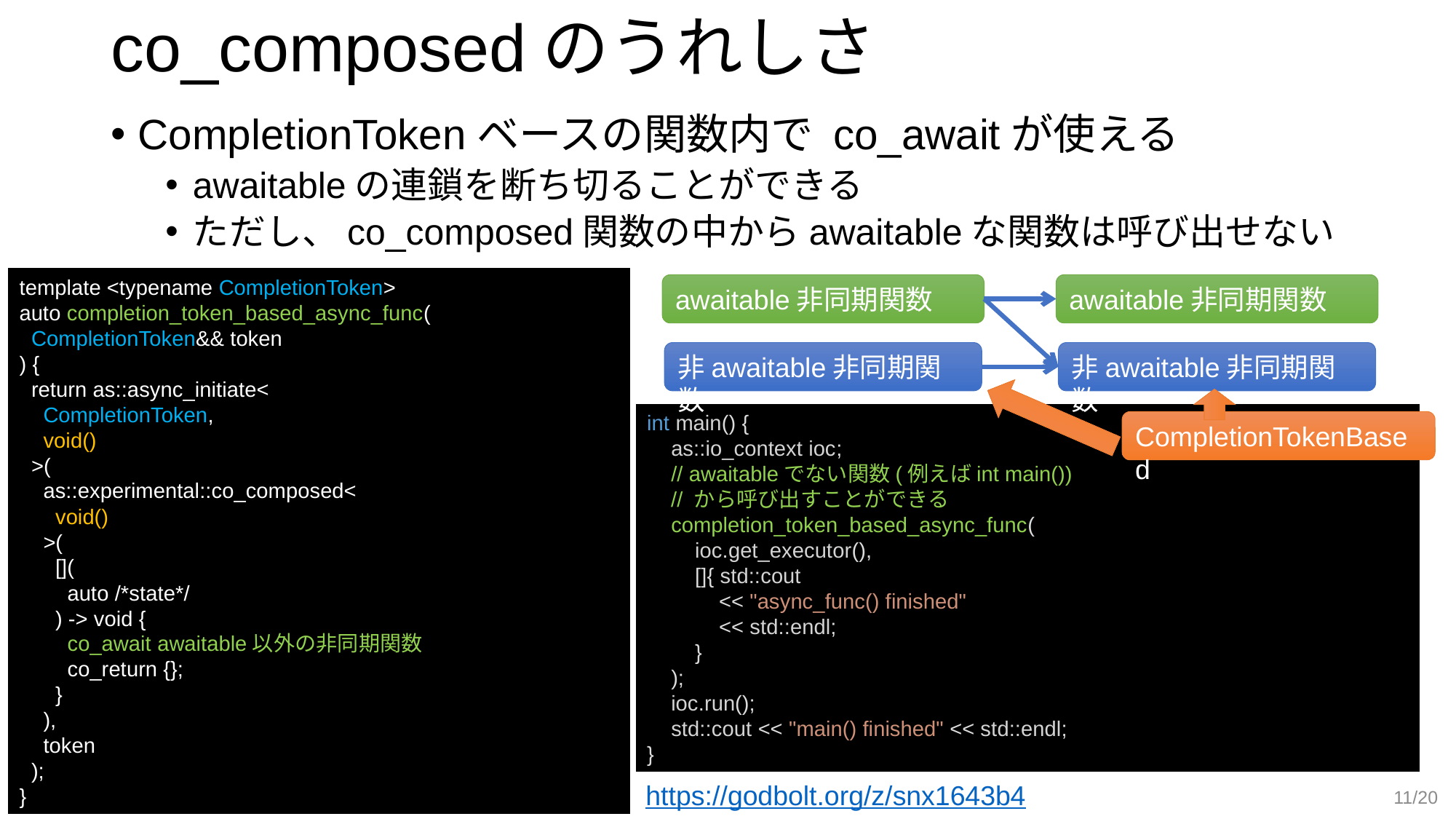

# co_composedのうれしさ
CompletionTokenベースの関数内で co_awaitが使える
awaitableの連鎖を断ち切ることができる
ただし、co_composed関数の中からawaitableな関数は呼び出せない
template <typename CompletionToken>
auto completion_token_based_async_func(
  CompletionToken&& token
) {
  return as::async_initiate<
    CompletionToken,
    void()
  >(
    as::experimental::co_composed<
      void()
    >(
      [](
        auto /*state*/
      ) -> void {
        co_await awaitable以外の非同期関数
        co_return {};
      }
    ),
    token
  );
}
awaitable非同期関数
awaitable非同期関数
非awaitable非同期関数
非awaitable非同期関数

int main() {
    as::io_context ioc;
    // awaitableでない関数(例えばint main())
    // から呼び出すことができる
    completion_token_based_async_func(
        ioc.get_executor(),
        []{ std::cout
            << "async_func() finished"
            << std::endl;
        }
    );
    ioc.run();
    std::cout << "main() finished" << std::endl;
}
CompletionTokenBased
https://godbolt.org/z/snx1643b4
11/20